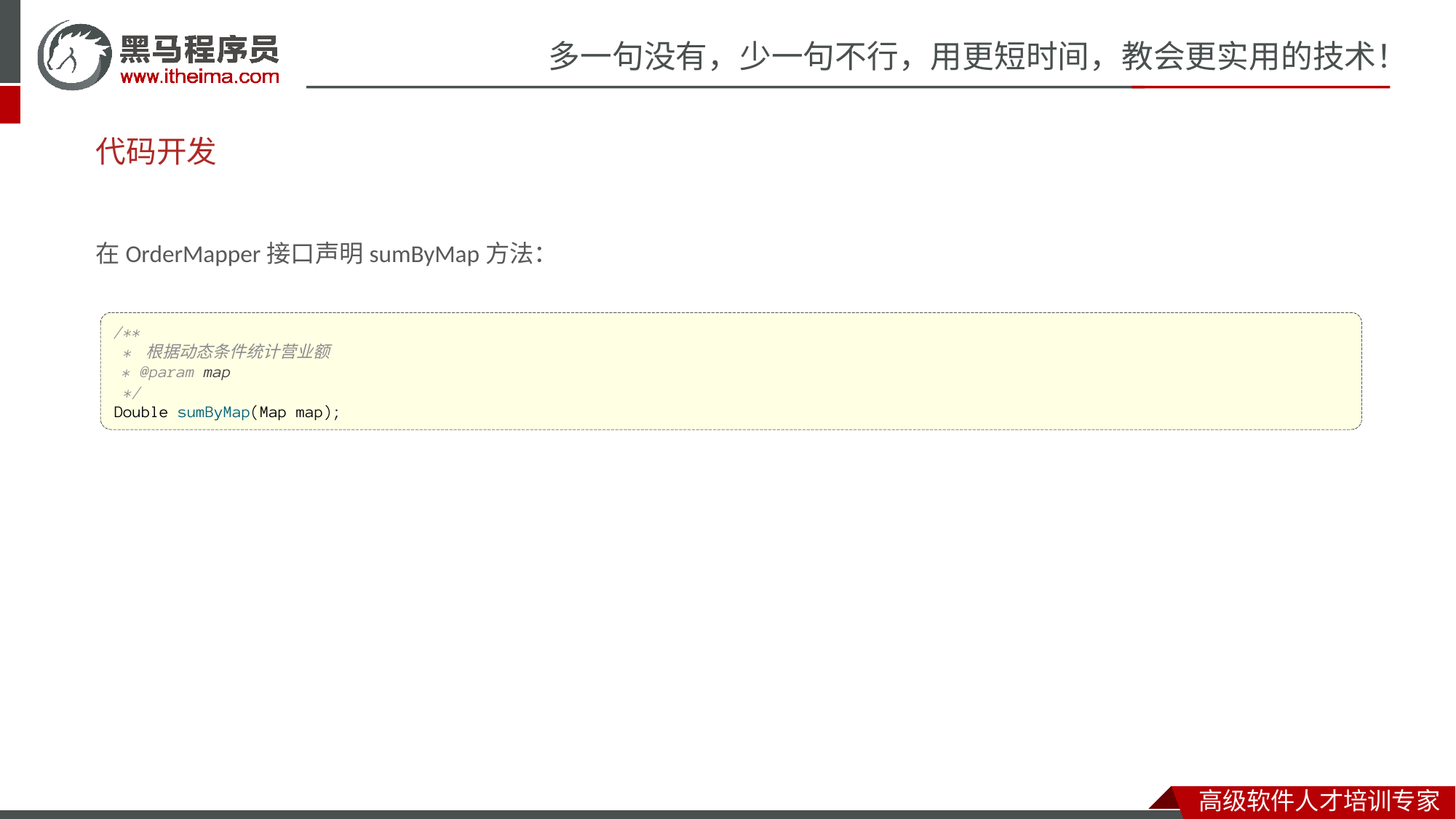

# 代码开发
在OrderMapper接口声明sumByMap方法：
/**
 * 根据动态条件统计营业额
 * @param map
 */
Double sumByMap(Map map);